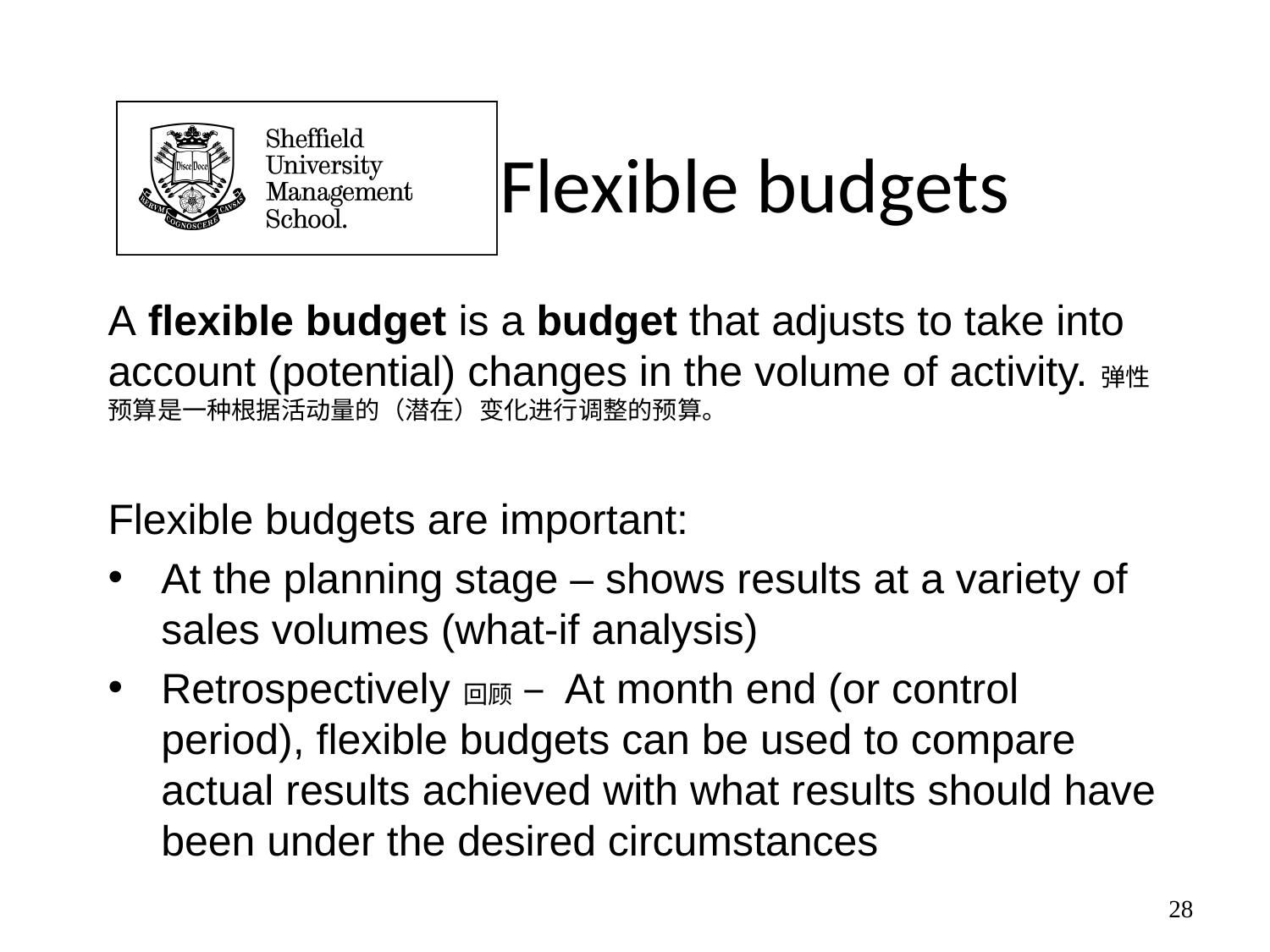

# Flexible budgets
A flexible budget is a budget that adjusts to take into account (potential) changes in the volume of activity. 弹性预算是一种根据活动量的（潜在）变化进行调整的预算。

Flexible budgets are important:
At the planning stage – shows results at a variety of sales volumes (what-if analysis)
Retrospectively 回顾 – At month end (or control period), flexible budgets can be used to compare actual results achieved with what results should have been under the desired circumstances
28